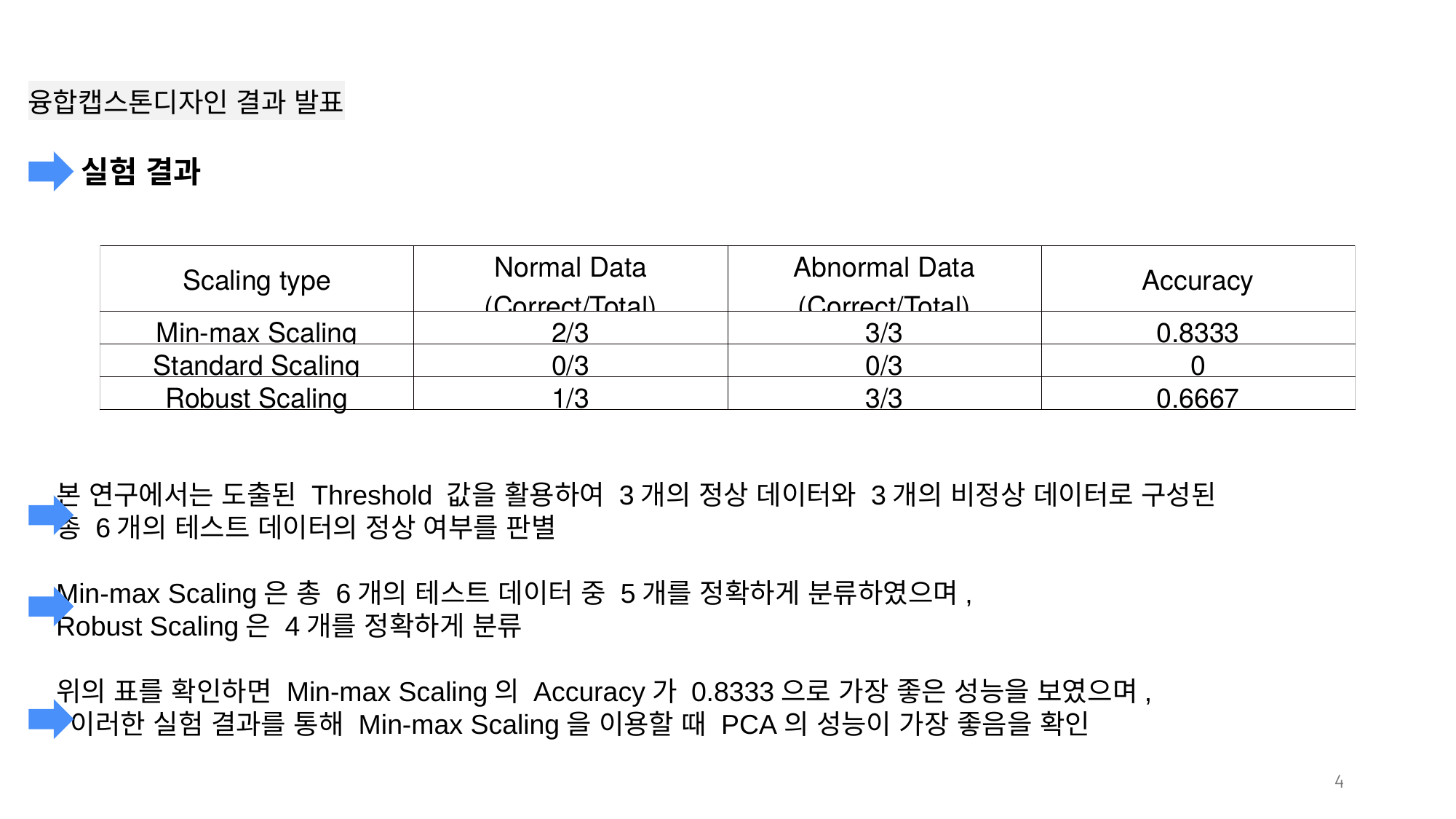

융합캡스톤디자인 결과 발표
실험 결과

| Scaling type | Normal Data (Correct/Total) | Abnormal Data (Correct/Total) | Accuracy |
| --- | --- | --- | --- |
| Min-max Scaling | 2/3 | 3/3 | 0.8333 |
| Standard Scaling | 0/3 | 0/3 | 0 |
| Robust Scaling | 1/3 | 3/3 | 0.6667 |
본 연구에서는 도출된 Threshold 값을 활용하여 3개의 정상 데이터와 3개의 비정상 데이터로 구성된
총 6개의 테스트 데이터의 정상 여부를 판별

Min-max Scaling은 총 6개의 테스트 데이터 중 5개를 정확하게 분류하였으며,
Robust Scaling은 4개를 정확하게 분류

위의 표를 확인하면 Min-max Scaling의 Accuracy가 0.8333으로 가장 좋은 성능을 보였으며,
 이러한 실험 결과를 통해 Min-max Scaling을 이용할 때 PCA의 성능이 가장 좋음을 확인

4